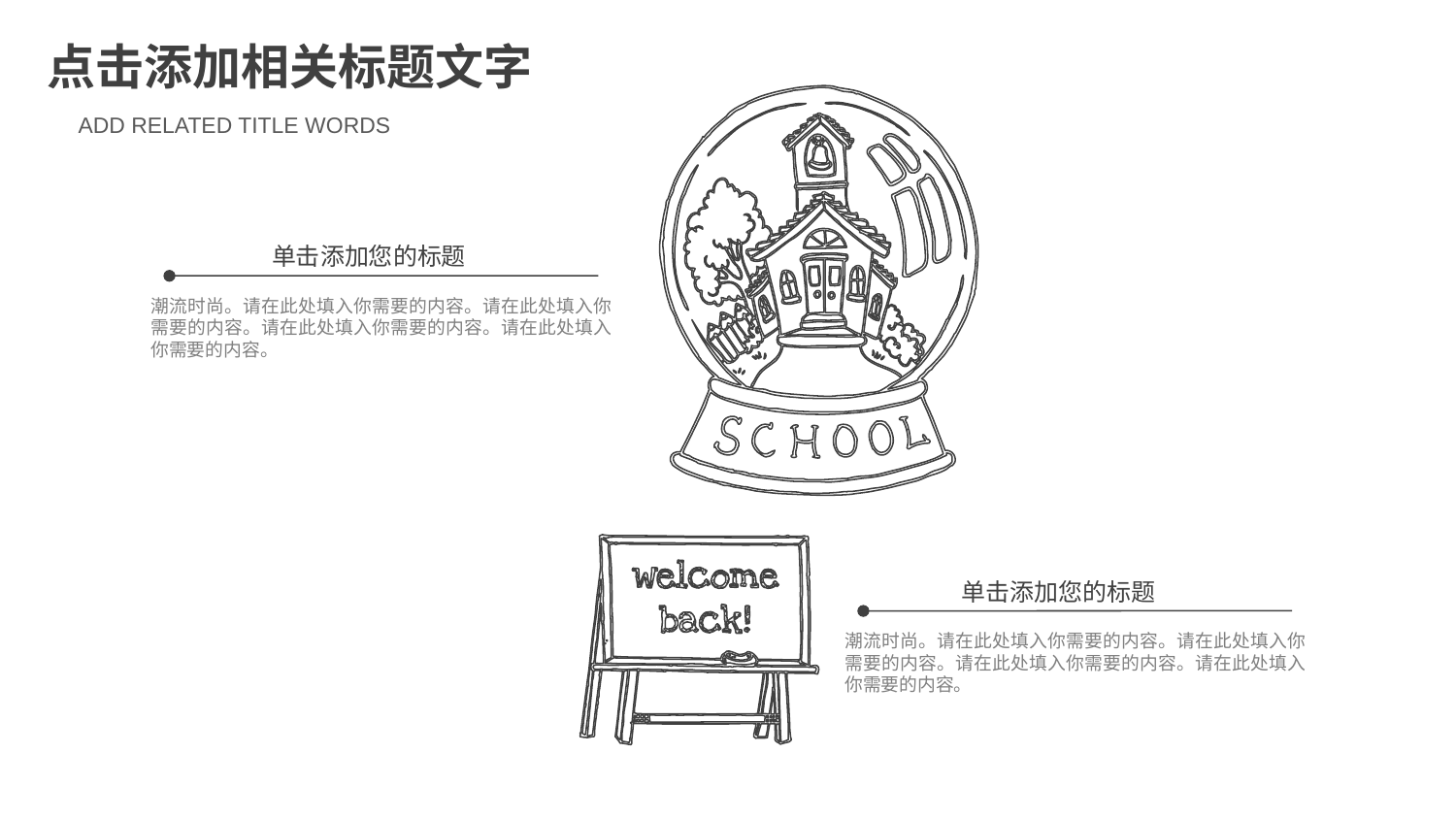

单击添加您的标题
潮流时尚。请在此处填入你需要的内容。请在此处填入你需要的内容。请在此处填入你需要的内容。请在此处填入你需要的内容。

单击添加您的标题
潮流时尚。请在此处填入你需要的内容。请在此处填入你需要的内容。请在此处填入你需要的内容。请在此处填入你需要的内容。